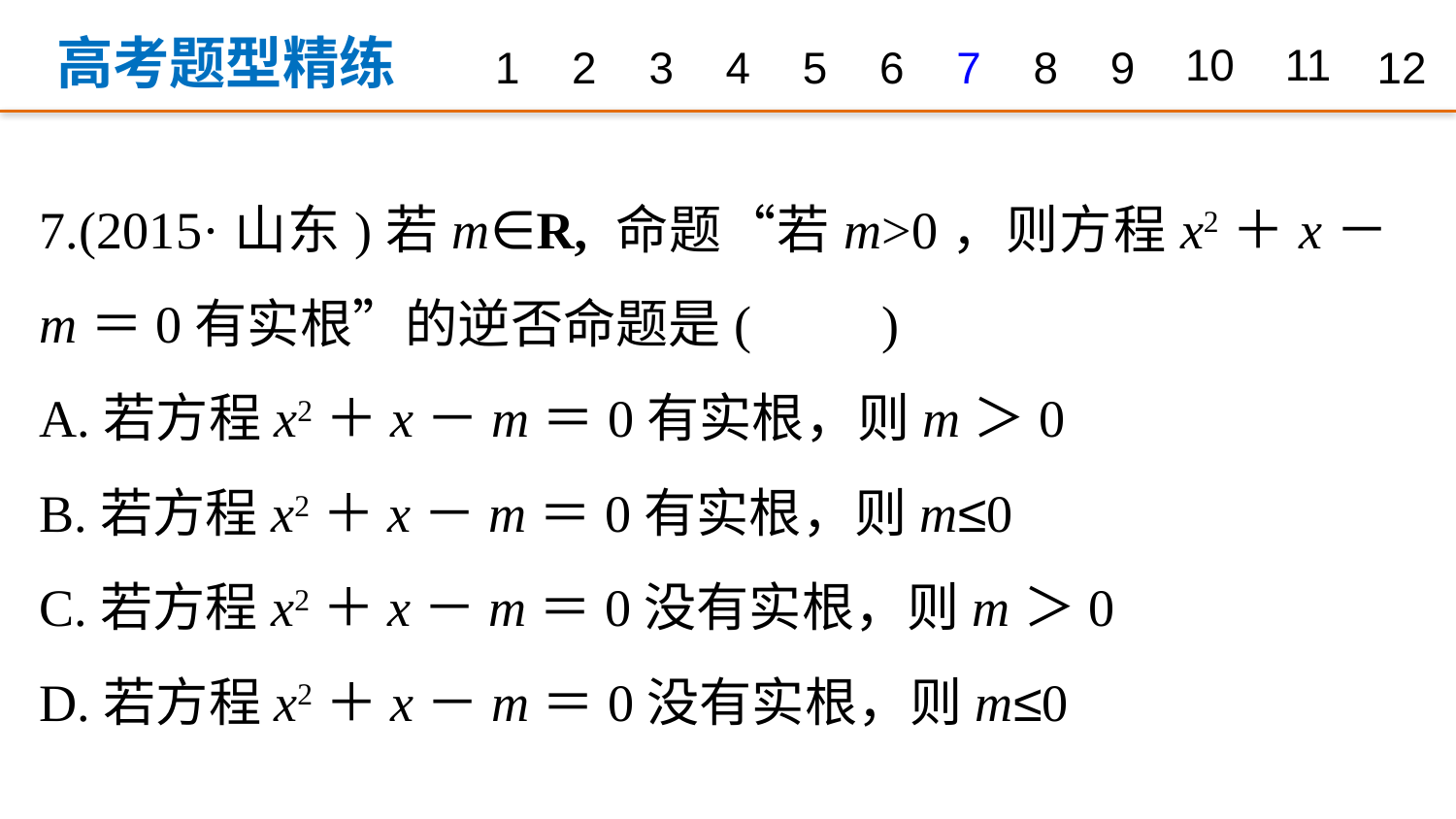

高考题型精练
1
2
3
4
5
6
7
8
9
10
11
12
7.(2015·山东)若m∈R, 命题“若m>0，则方程x2＋x－m＝0有实根”的逆否命题是(　　)
A.若方程x2＋x－m＝0有实根，则m＞0
B.若方程x2＋x－m＝0有实根，则m≤0
C.若方程x2＋x－m＝0没有实根，则m＞0
D.若方程x2＋x－m＝0没有实根，则m≤0